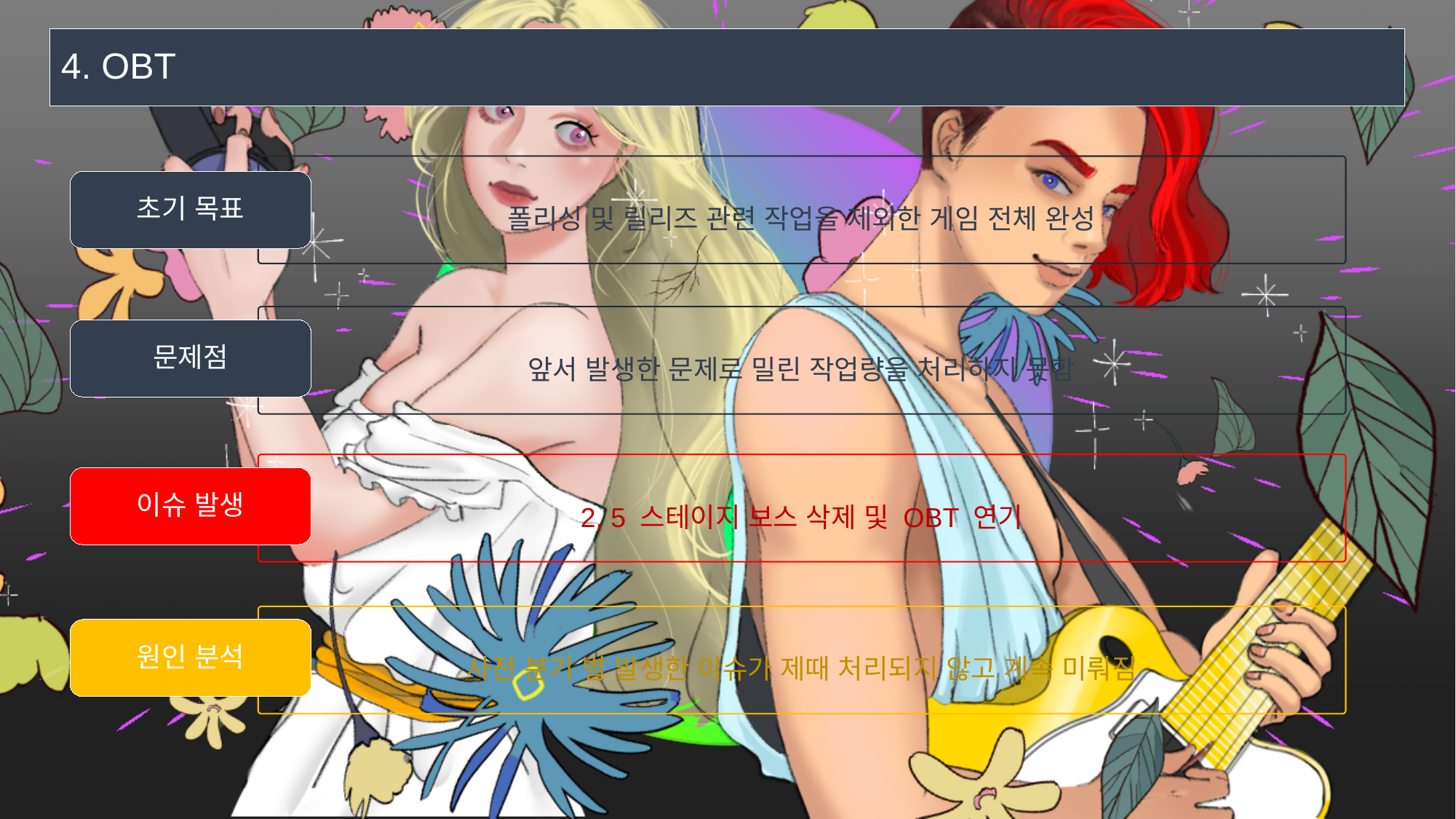

# 4. OBT

폴리싱 및 릴리즈 관련 작업을 제외한 게임 전체 완성
초기 목표
앞서 발생한 문제로 밀린 작업량을 처리하지 못함
문제점
2, 5 스테이지 보스 삭제 및 OBT 연기
이슈 발생
사전 분기 별 발생한 이슈가 제때 처리되지 않고 계속 미뤄짐
원인 분석